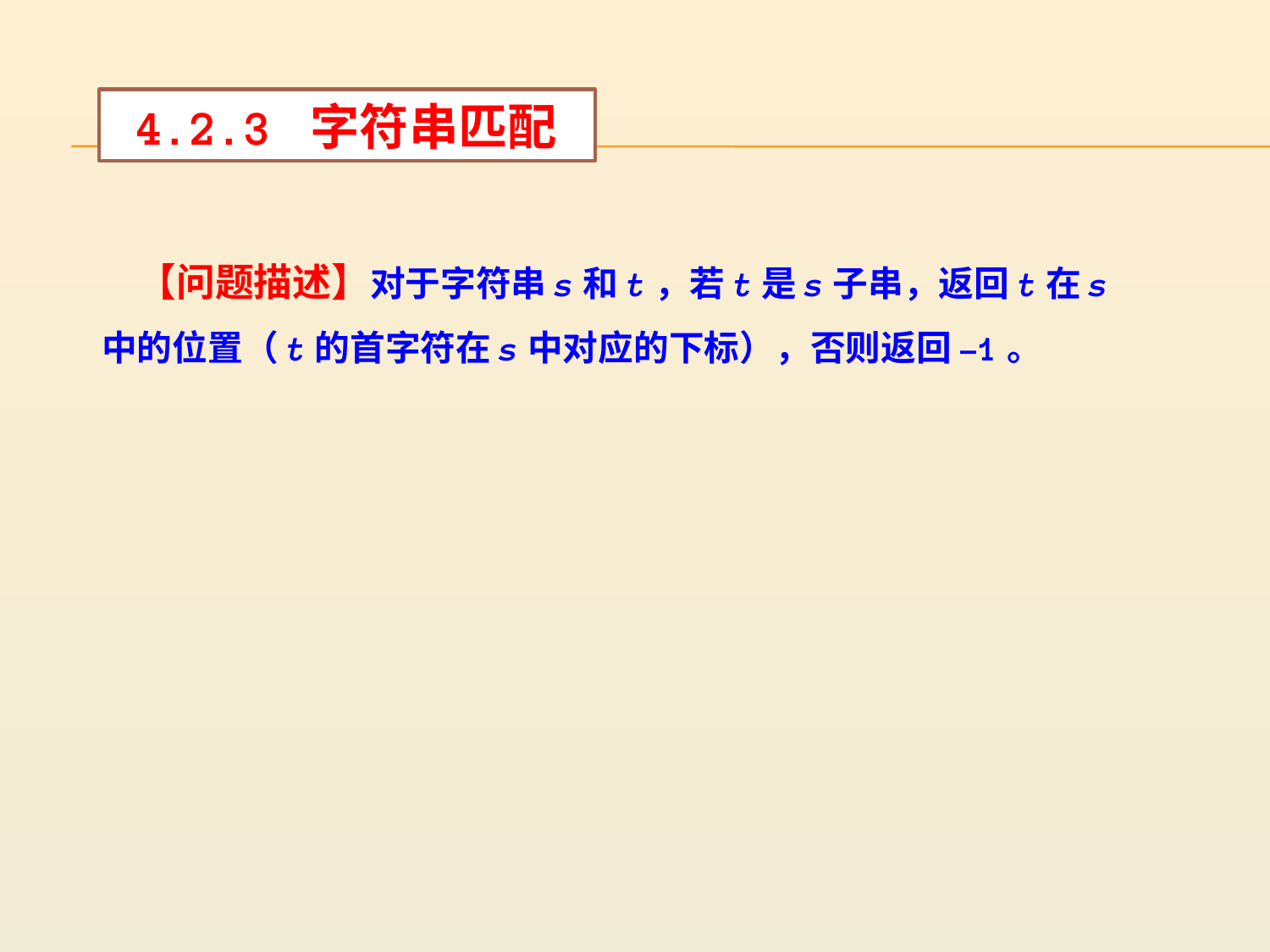

4.2.3 字符串匹配
   【问题描述】对于字符串s和t，若t是s子串，返回t在s中的位置（t的首字符在s中对应的下标），否则返回-1。